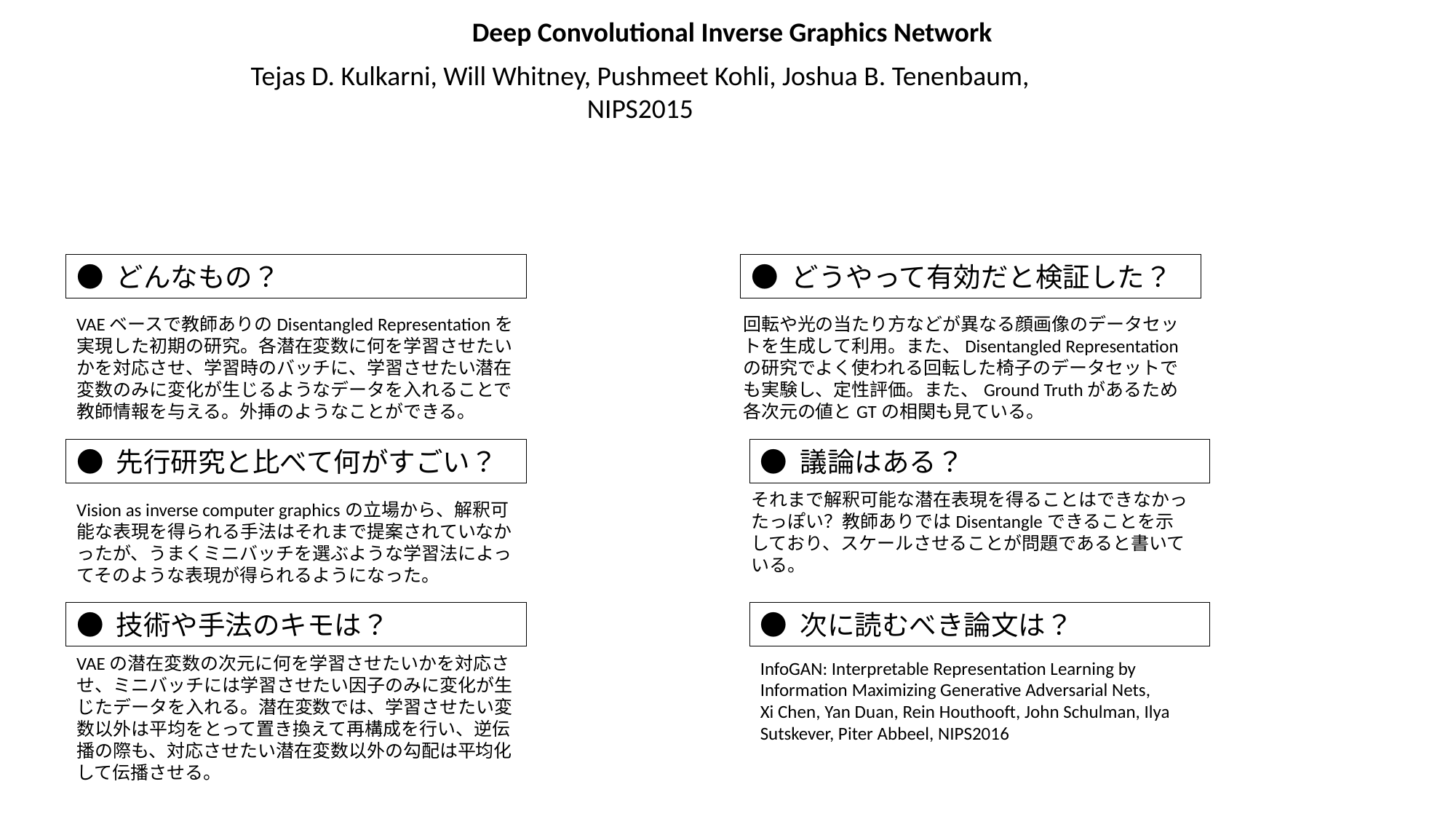

Deep Convolutional Inverse Graphics Network
Tejas D. Kulkarni, Will Whitney, Pushmeet Kohli, Joshua B. Tenenbaum,
NIPS2015
● どんなもの？
● どうやって有効だと検証した？
回転や光の当たり方などが異なる顔画像のデータセットを生成して利用。また、Disentangled Representationの研究でよく使われる回転した椅子のデータセットでも実験し、定性評価。また、Ground Truthがあるため各次元の値とGTの相関も見ている。
VAEベースで教師ありのDisentangled Representationを実現した初期の研究。各潜在変数に何を学習させたいかを対応させ、学習時のバッチに、学習させたい潜在変数のみに変化が生じるようなデータを入れることで教師情報を与える。外挿のようなことができる。
● 先行研究と比べて何がすごい？
● 議論はある？
それまで解釈可能な潜在表現を得ることはできなかったっぽい？教師ありではDisentangleできることを示しており、スケールさせることが問題であると書いている。
Vision as inverse computer graphicsの立場から、解釈可能な表現を得られる手法はそれまで提案されていなかったが、うまくミニバッチを選ぶような学習法によってそのような表現が得られるようになった。
● 技術や手法のキモは？
● 次に読むべき論文は？
VAEの潜在変数の次元に何を学習させたいかを対応させ、ミニバッチには学習させたい因子のみに変化が生じたデータを入れる。潜在変数では、学習させたい変数以外は平均をとって置き換えて再構成を行い、逆伝播の際も、対応させたい潜在変数以外の勾配は平均化して伝播させる。
InfoGAN: Interpretable Representation Learning by Information Maximizing Generative Adversarial Nets,
Xi Chen, Yan Duan, Rein Houthooft, John Schulman, Ilya Sutskever, Piter Abbeel, NIPS2016